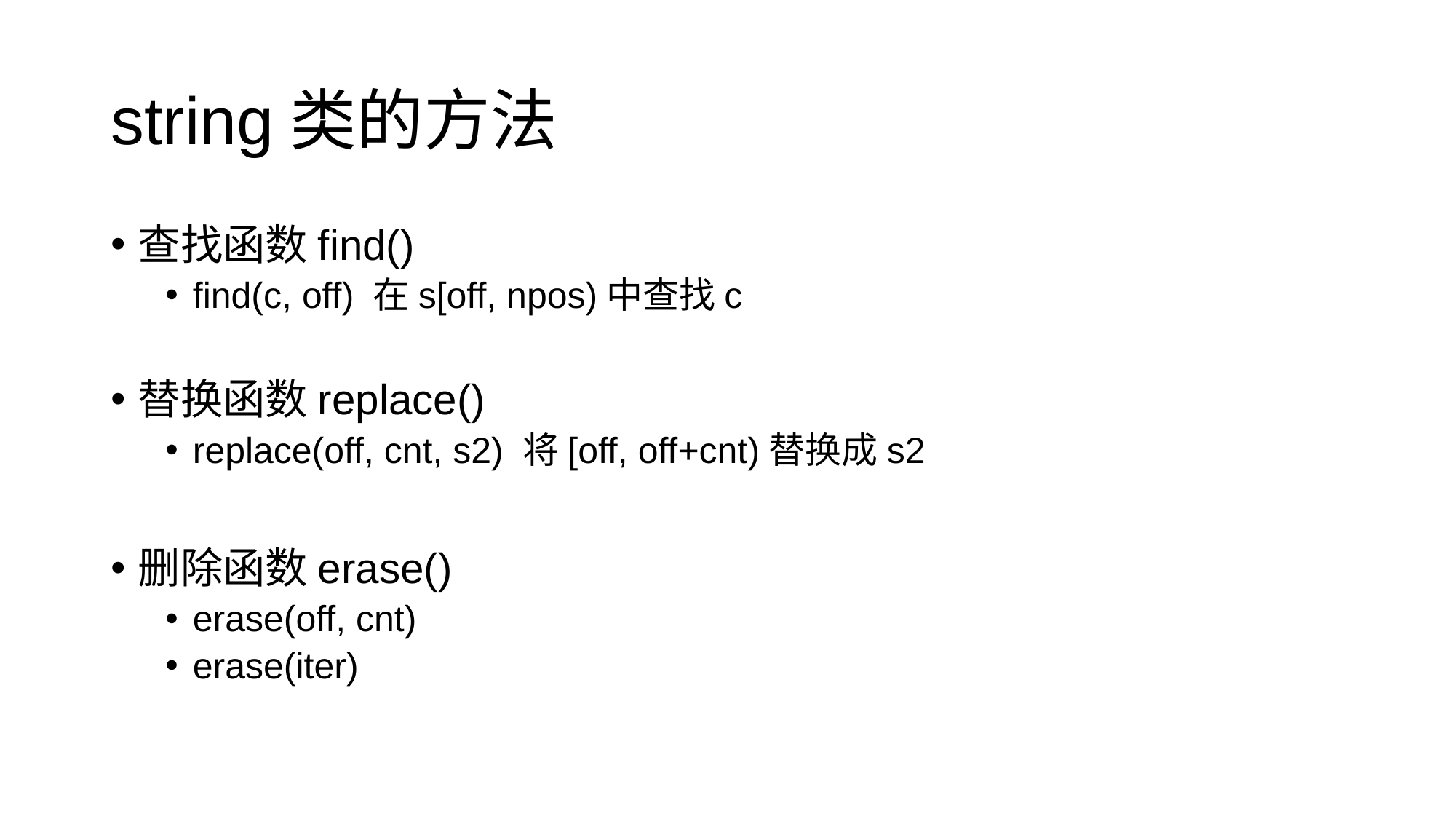

# string类的方法
查找函数find()
find(c, off) 在s[off, npos)中查找c

替换函数replace()
replace(off, cnt, s2) 将[off, off+cnt)替换成s2

删除函数erase()
erase(off, cnt)
erase(iter)